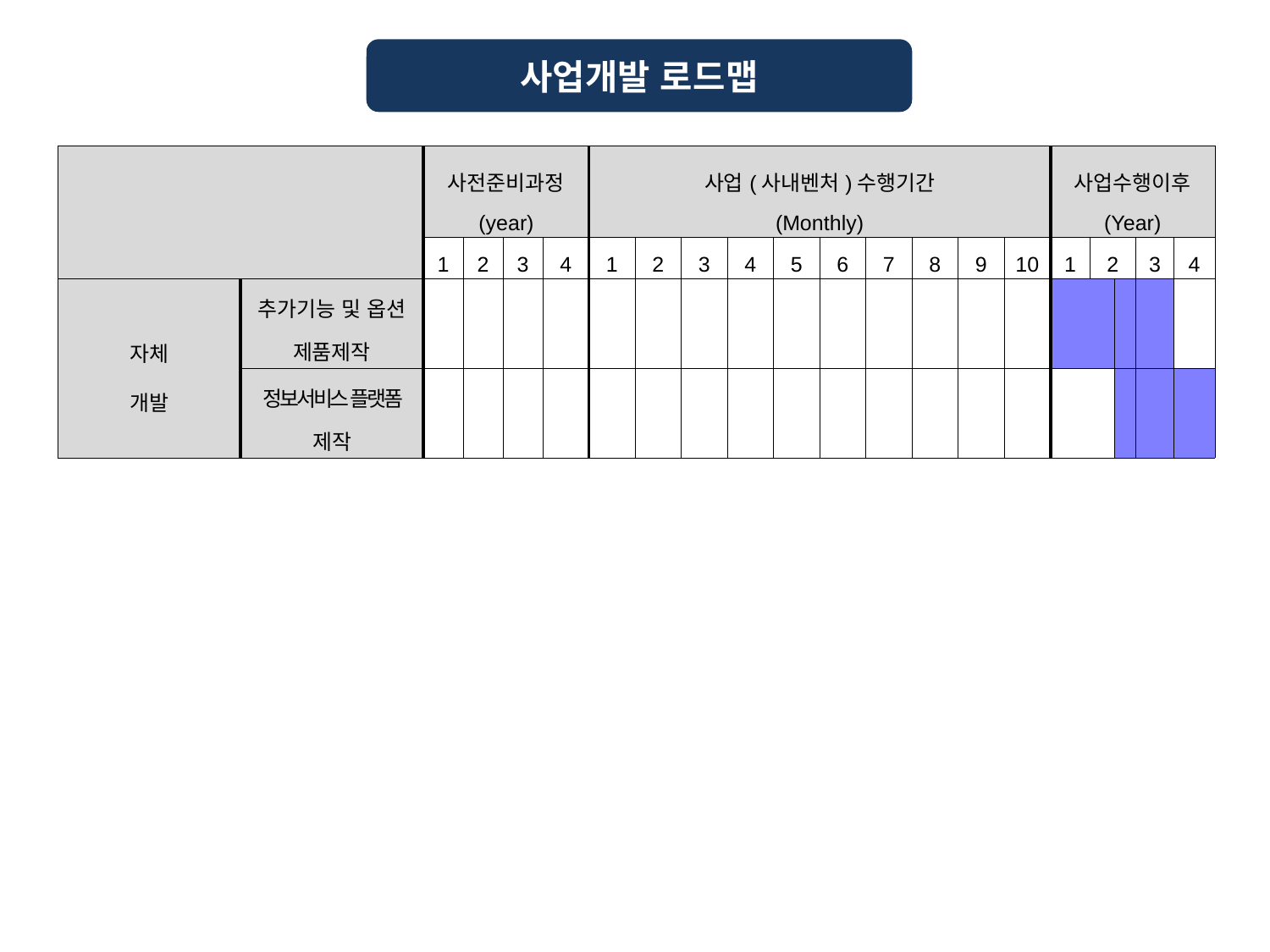

사업개발 로드맵
|  |  | 사전준비과정 (year) |  |  |  | 사업(사내벤처)수행기간 (Monthly) |  |  |  |  |  |  |  |  |  | 사업수행이후 (Year) |  |  |  |  |
| --- | --- | --- | --- | --- | --- | --- | --- | --- | --- | --- | --- | --- | --- | --- | --- | --- | --- | --- | --- | --- |
|  |  | 1 | 2 | 3 | 4 | 1 | 2 | 3 | 4 | 5 | 6 | 7 | 8 | 9 | 10 | 1 | 2 |  | 3 | 4 |
| 자체 개발 | 추가기능 및 옵션 제품제작 |  |  |  |  |  |  |  |  |  |  |  |  |  |  |  |  |  |  |  |
|  | 정보서비스 플랫폼 제작 |  |  |  |  |  |  |  |  |  |  |  |  |  |  |  |  |  |  |  |